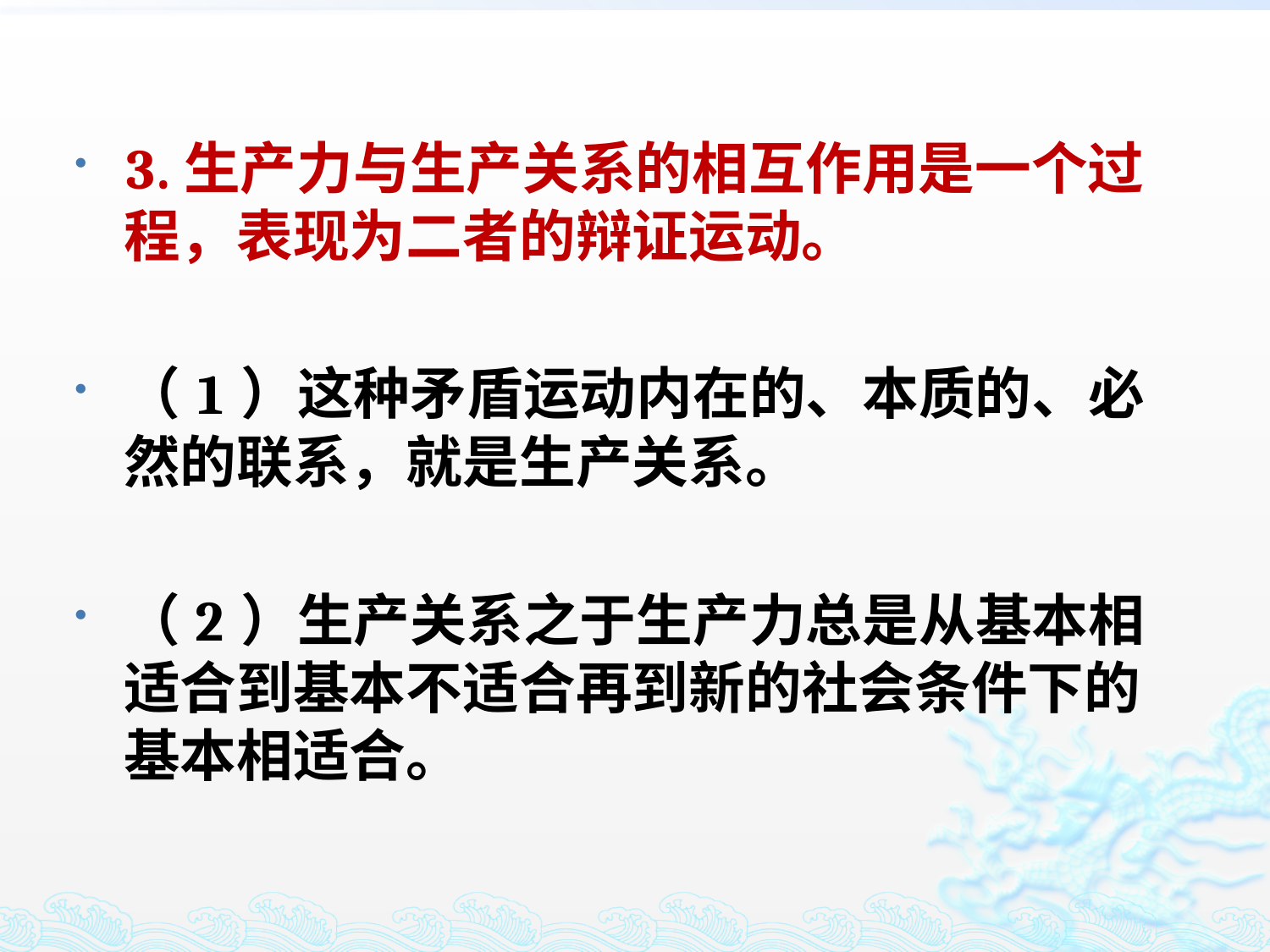

3.生产力与生产关系的相互作用是一个过程，表现为二者的辩证运动。

（1）这种矛盾运动内在的、本质的、必然的联系，就是生产关系。

（2）生产关系之于生产力总是从基本相适合到基本不适合再到新的社会条件下的基本相适合。